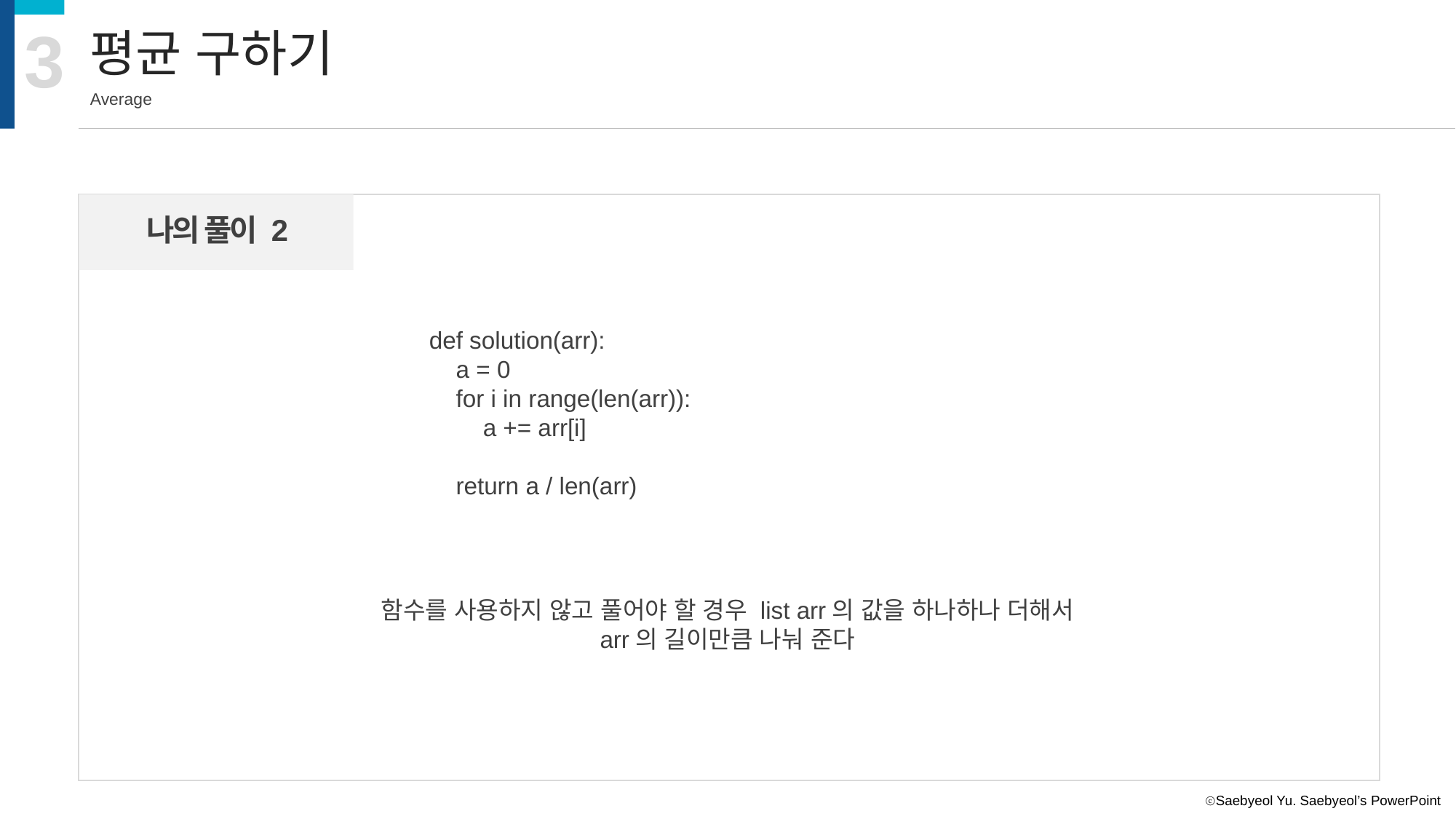

3
평균 구하기
Average

나의 풀이 2
def solution(arr):
    a = 0
    for i in range(len(arr)):
        a += arr[i]

    return a / len(arr)
함수를 사용하지 않고 풀어야 할 경우 list arr의 값을 하나하나 더해서
arr의 길이만큼 나눠 준다